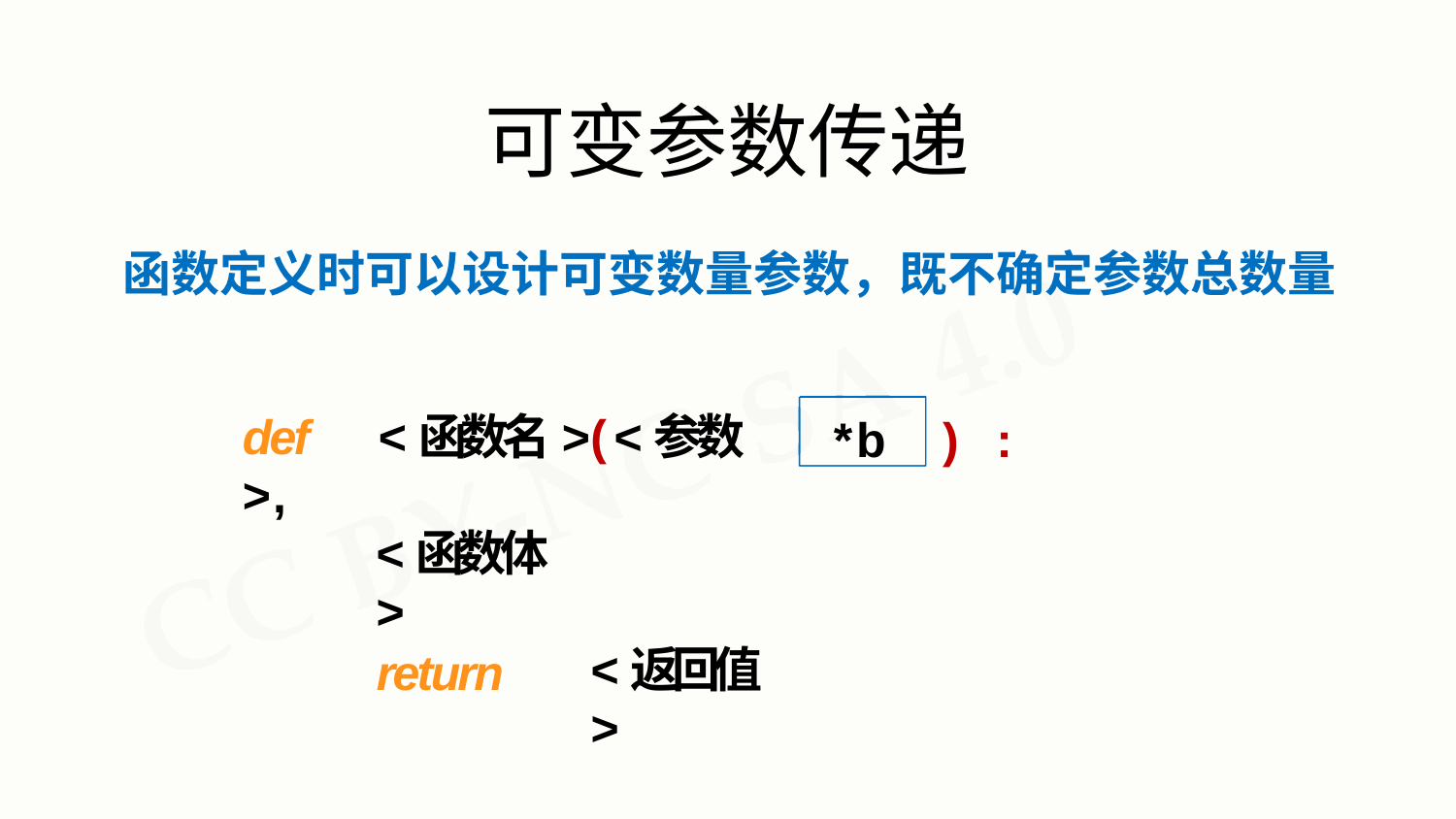

# 可变参数传递
函数定义时可以设计可变数量参数，既不确定参数总数量

def	<函数名>(<参数>,
*b	)	:

<函数体>
<返回值>
return